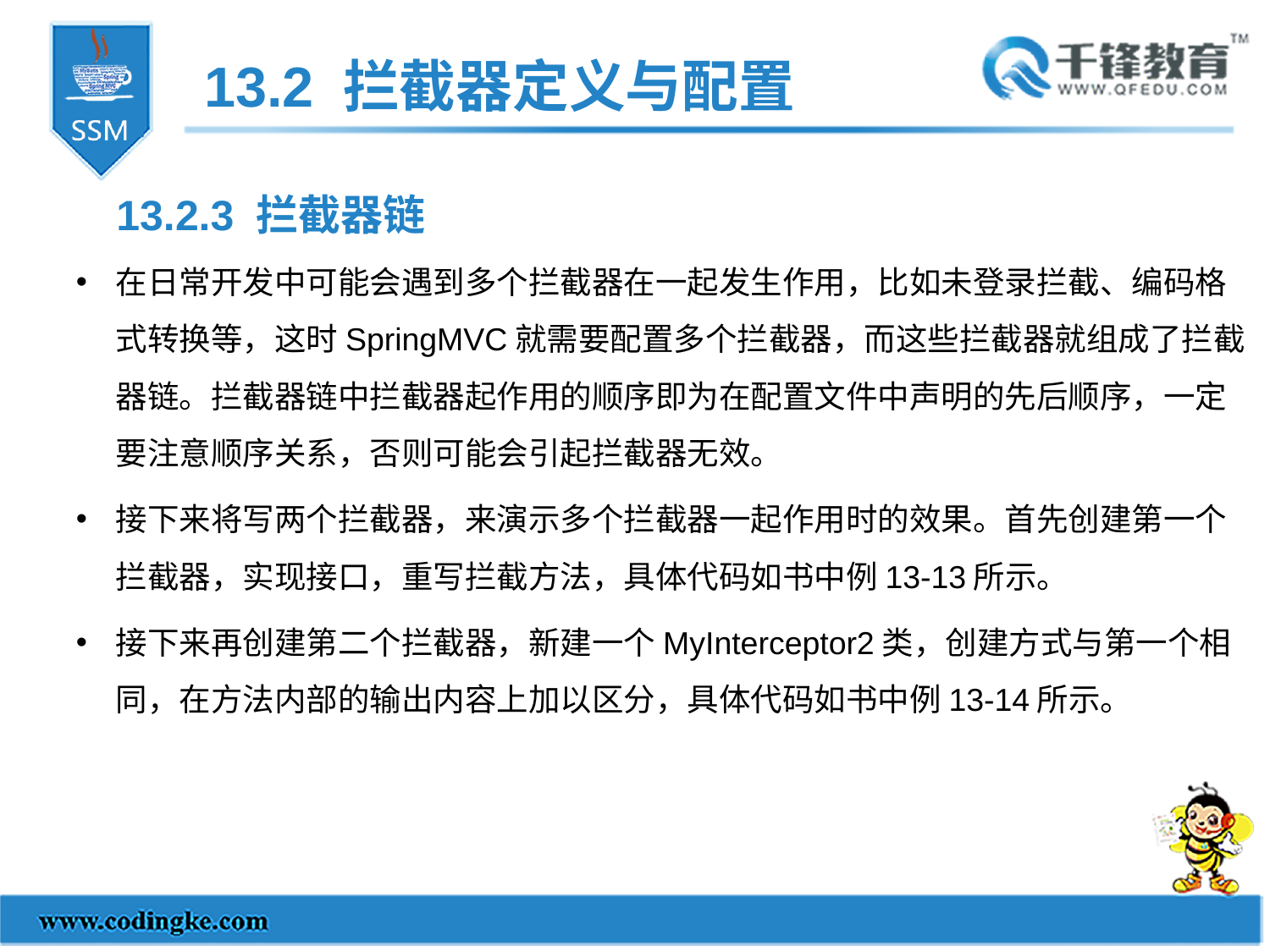

13.2 拦截器定义与配置
13.2.3 拦截器链
在日常开发中可能会遇到多个拦截器在一起发生作用，比如未登录拦截、编码格式转换等，这时SpringMVC就需要配置多个拦截器，而这些拦截器就组成了拦截器链。拦截器链中拦截器起作用的顺序即为在配置文件中声明的先后顺序，一定要注意顺序关系，否则可能会引起拦截器无效。
接下来将写两个拦截器，来演示多个拦截器一起作用时的效果。首先创建第一个拦截器，实现接口，重写拦截方法，具体代码如书中例13-13所示。
接下来再创建第二个拦截器，新建一个MyInterceptor2类，创建方式与第一个相同，在方法内部的输出内容上加以区分，具体代码如书中例13-14所示。